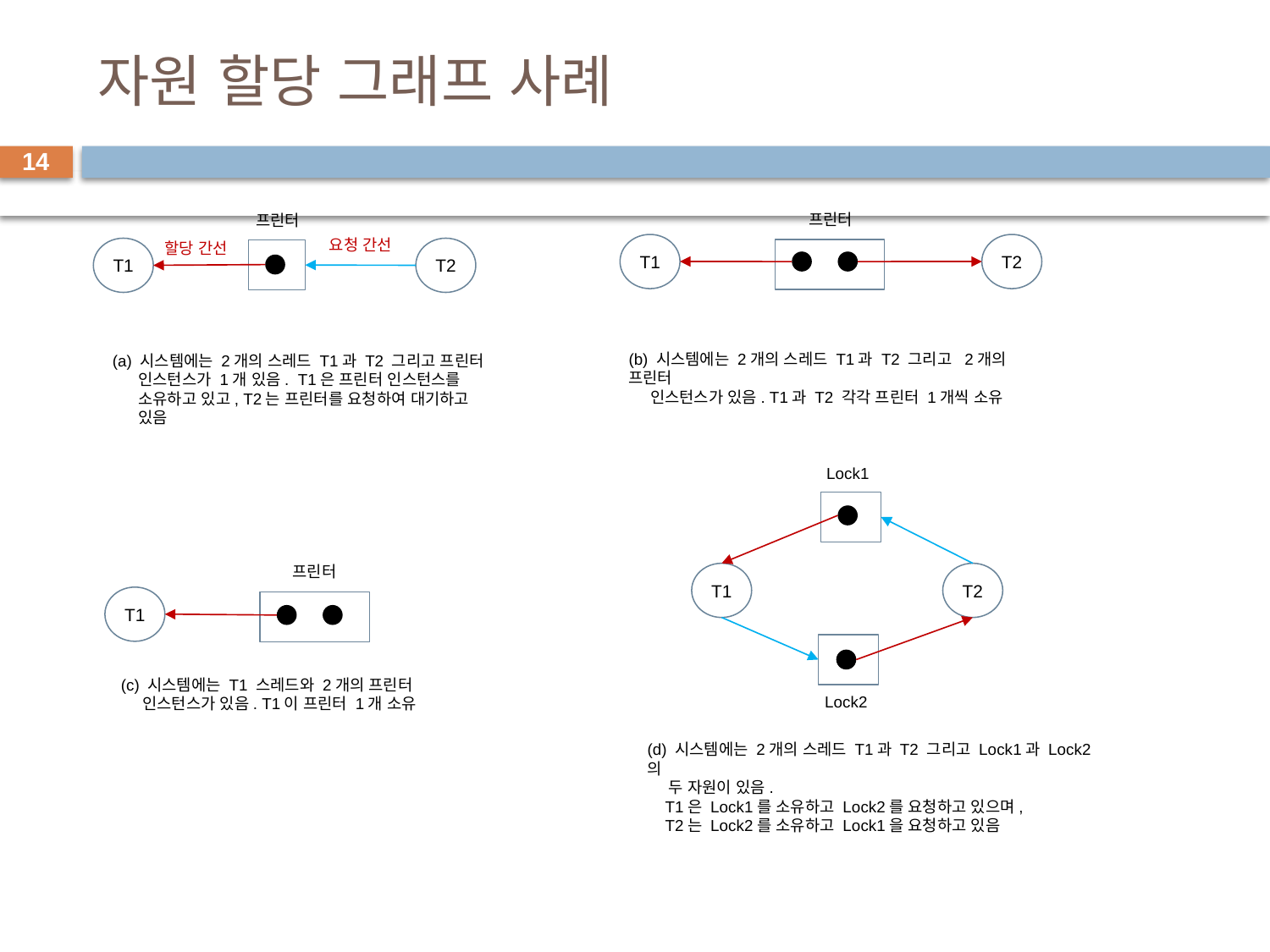

# 자원 할당 그래프 사례
14
프린터
프린터
요청 간선
할당 간선
T1
T2
T1
T2

(b) 시스템에는 2개의 스레드 T1과 T2 그리고  2개의 프린터
    인스턴스가 있음. T1과 T2 각각 프린터 1개씩 소유
(a) 시스템에는 2개의 스레드 T1과 T2 그리고 프린터
     인스턴스가 1개 있음.  T1은 프린터 인스턴스를
     소유하고 있고, T2는 프린터를 요청하여 대기하고
     있음
Lock1

프린터
T1
T2
T1

(c) 시스템에는 T1 스레드와 2개의 프린터
    인스턴스가 있음. T1이 프린터 1개 소유
Lock2
(d) 시스템에는 2개의 스레드 T1과 T2 그리고 Lock1과 Lock2의
    두 자원이 있음.
    T1은 Lock1를 소유하고 Lock2를 요청하고 있으며,
    T2는 Lock2를 소유하고 Lock1을 요청하고 있음